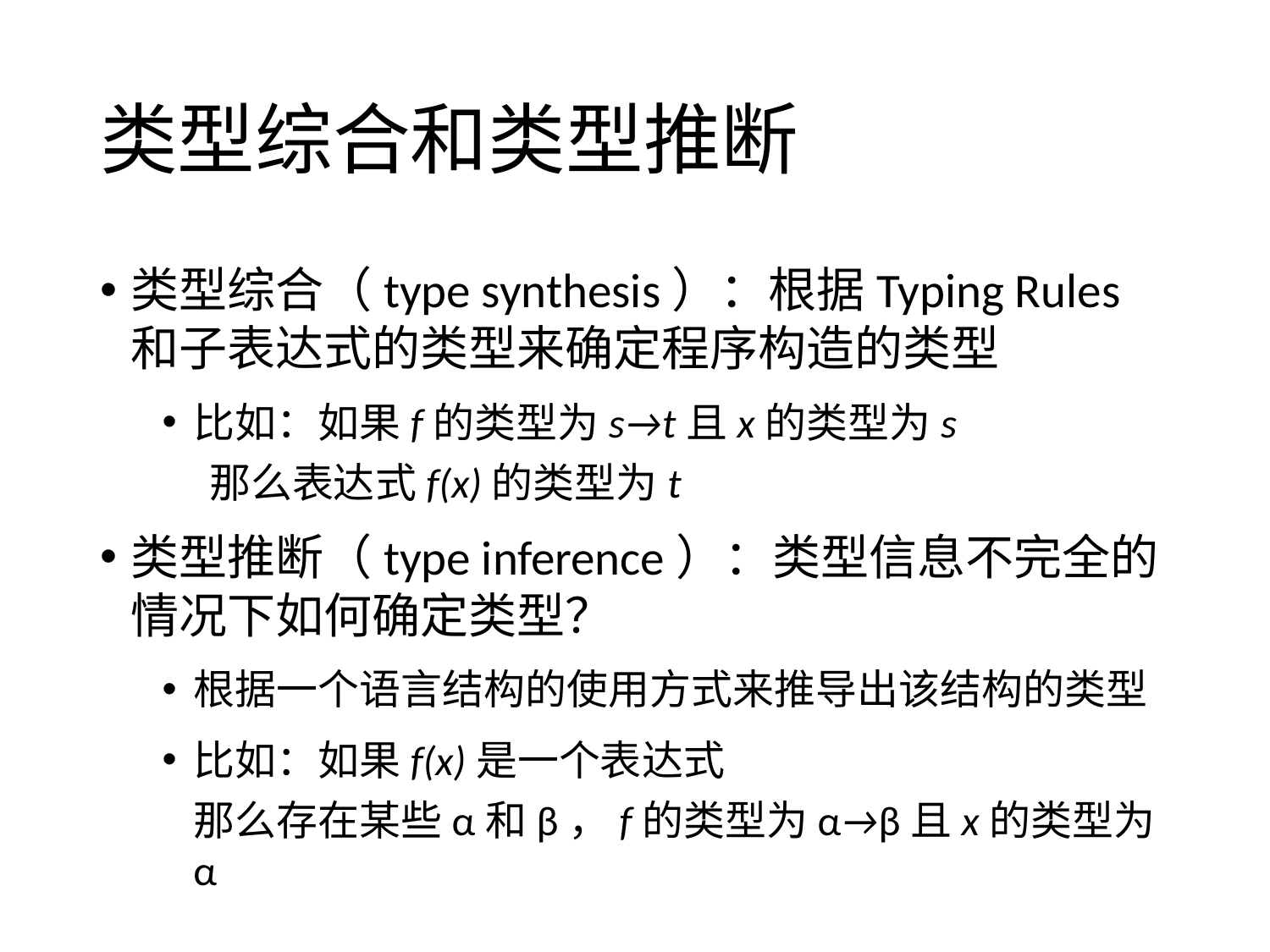

# 类型综合和类型推断
类型综合（type synthesis）：根据Typing Rules和子表达式的类型来确定程序构造的类型
比如：如果f的类型为s→t且x的类型为s
    那么表达式f(x)的类型为t
类型推断（type inference）：类型信息不完全的情况下如何确定类型？
根据一个语言结构的使用方式来推导出该结构的类型
比如：如果f(x)是一个表达式
	那么存在某些α和β，f的类型为α→β且x的类型为α